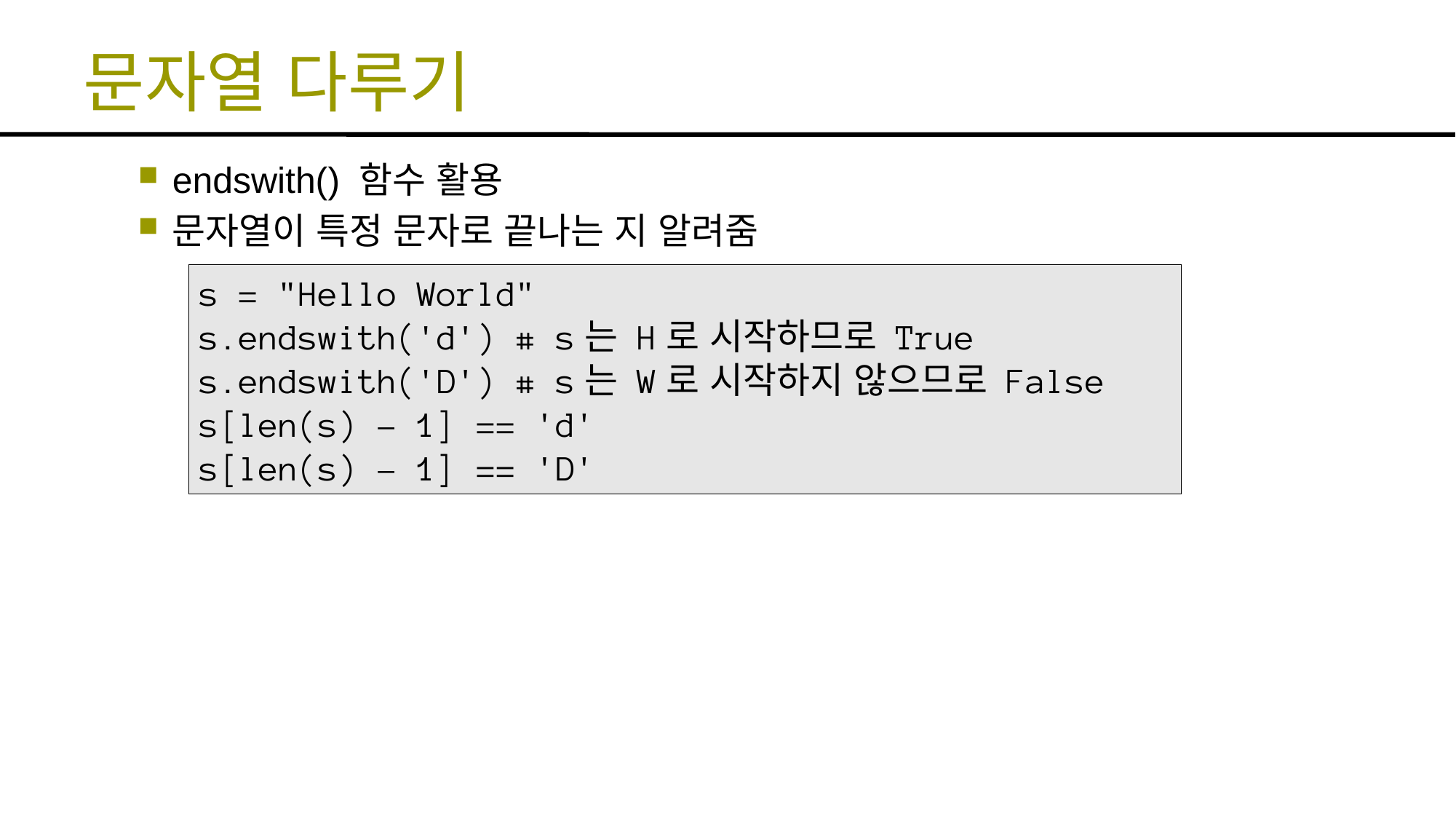

# 문자열 다루기
endswith() 함수 활용
문자열이 특정 문자로 끝나는 지 알려줌

s = "Hello World"
s.endswith('d') # s는 H로 시작하므로 True
s.endswith('D') # s는 W로 시작하지 않으므로 False
s[len(s) – 1] == 'd'
s[len(s) – 1] == 'D'